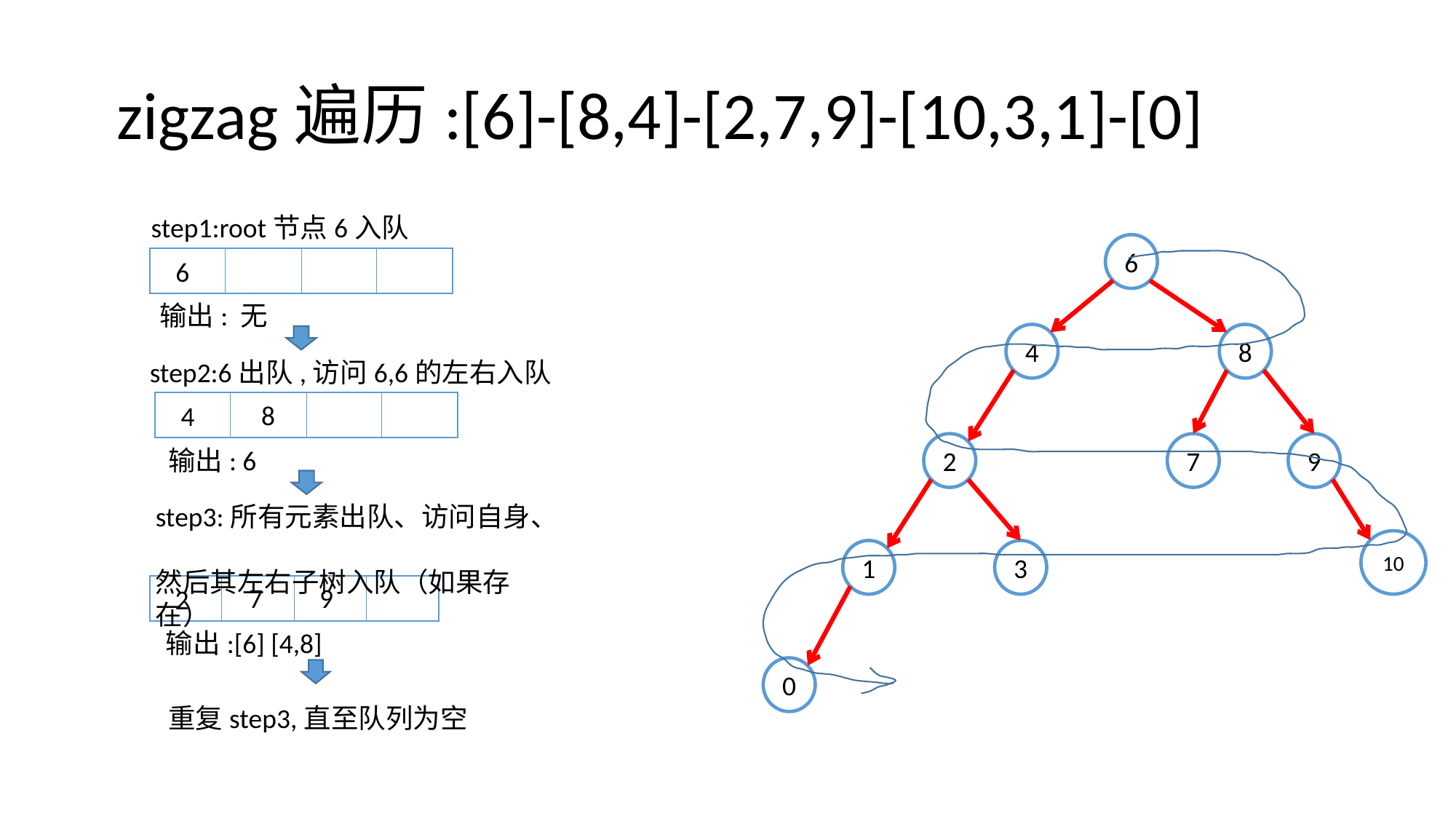

# zigzag遍历:[6]-[8,4]-[2,7,9]-[10,3,1]-[0]
step1:root节点6入队

6

输出: 无
6
4
8
2
7
9
10
1
3
0

step2:6出队,访问6,6的左右入队

4

输出: 6
8
step3:所有元素出队、访问自身、
然后其左右子树入队（如果存在）

2

输出:[6] [4,8]
7
9

重复step3,直至队列为空